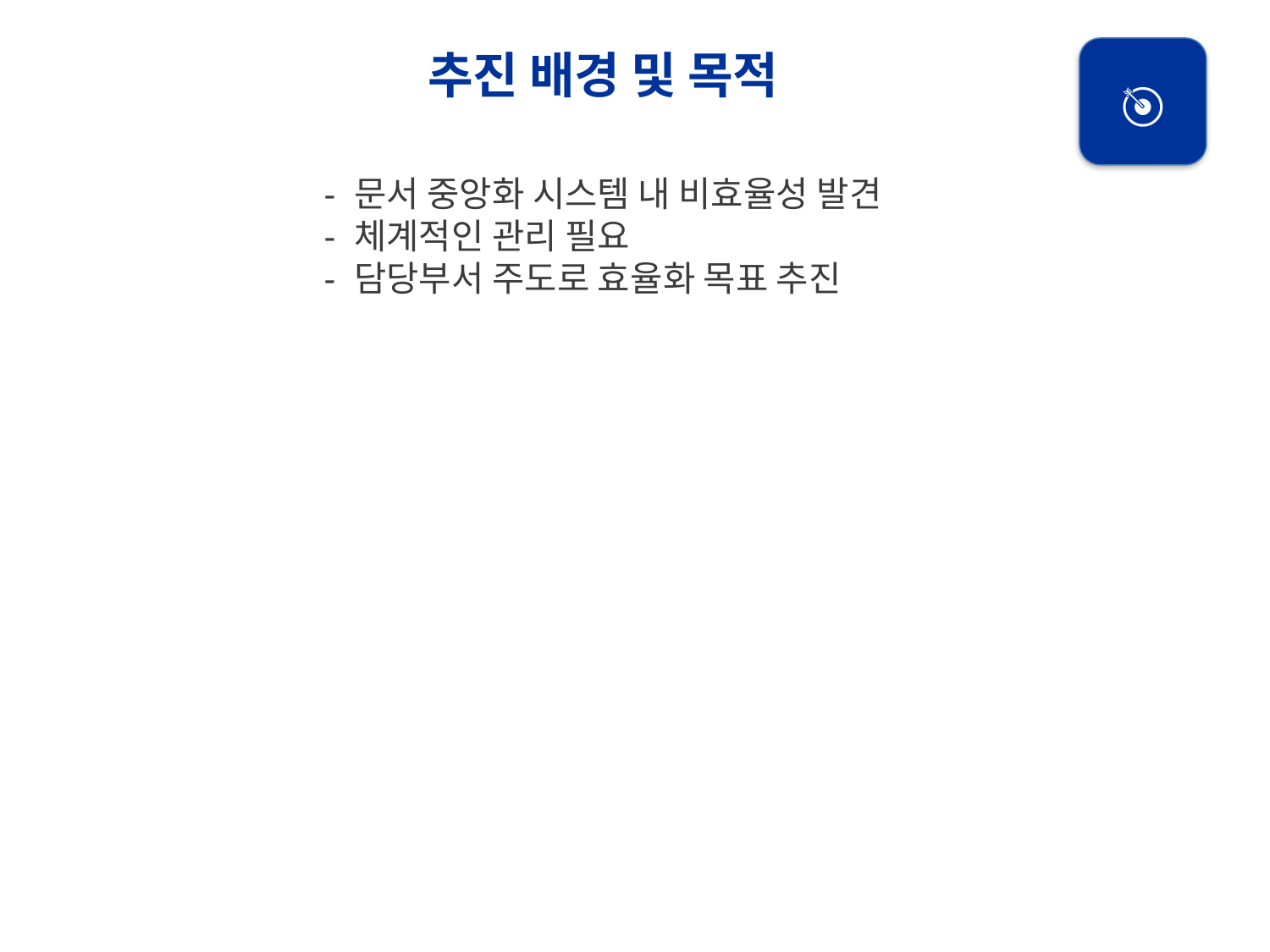

추진 배경 및 목적
🎯
- 문서 중앙화 시스템 내 비효율성 발견
- 체계적인 관리 필요
- 담당부서 주도로 효율화 목표 추진